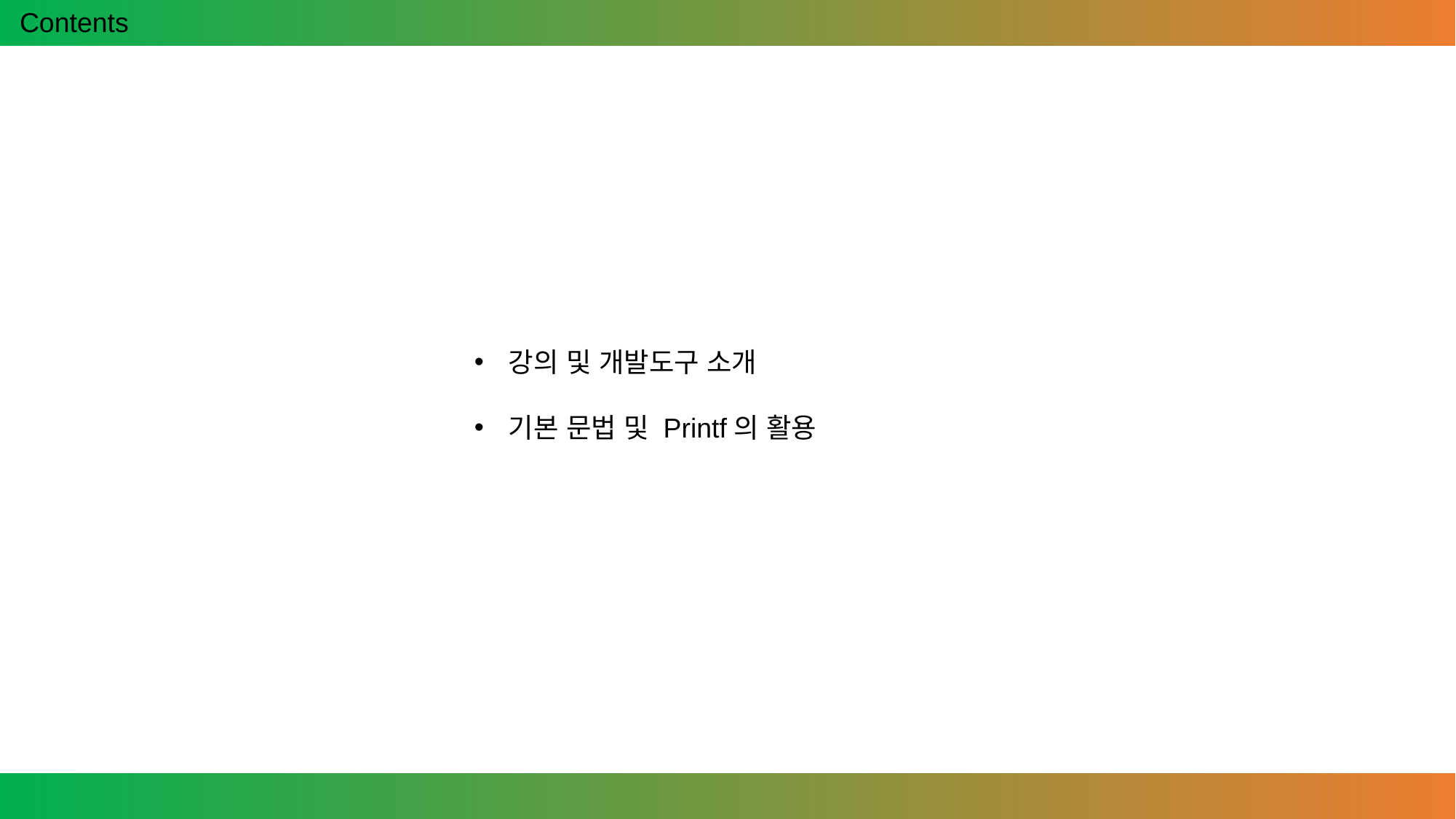

Contents
강의 및 개발도구 소개

기본 문법 및 Printf의 활용